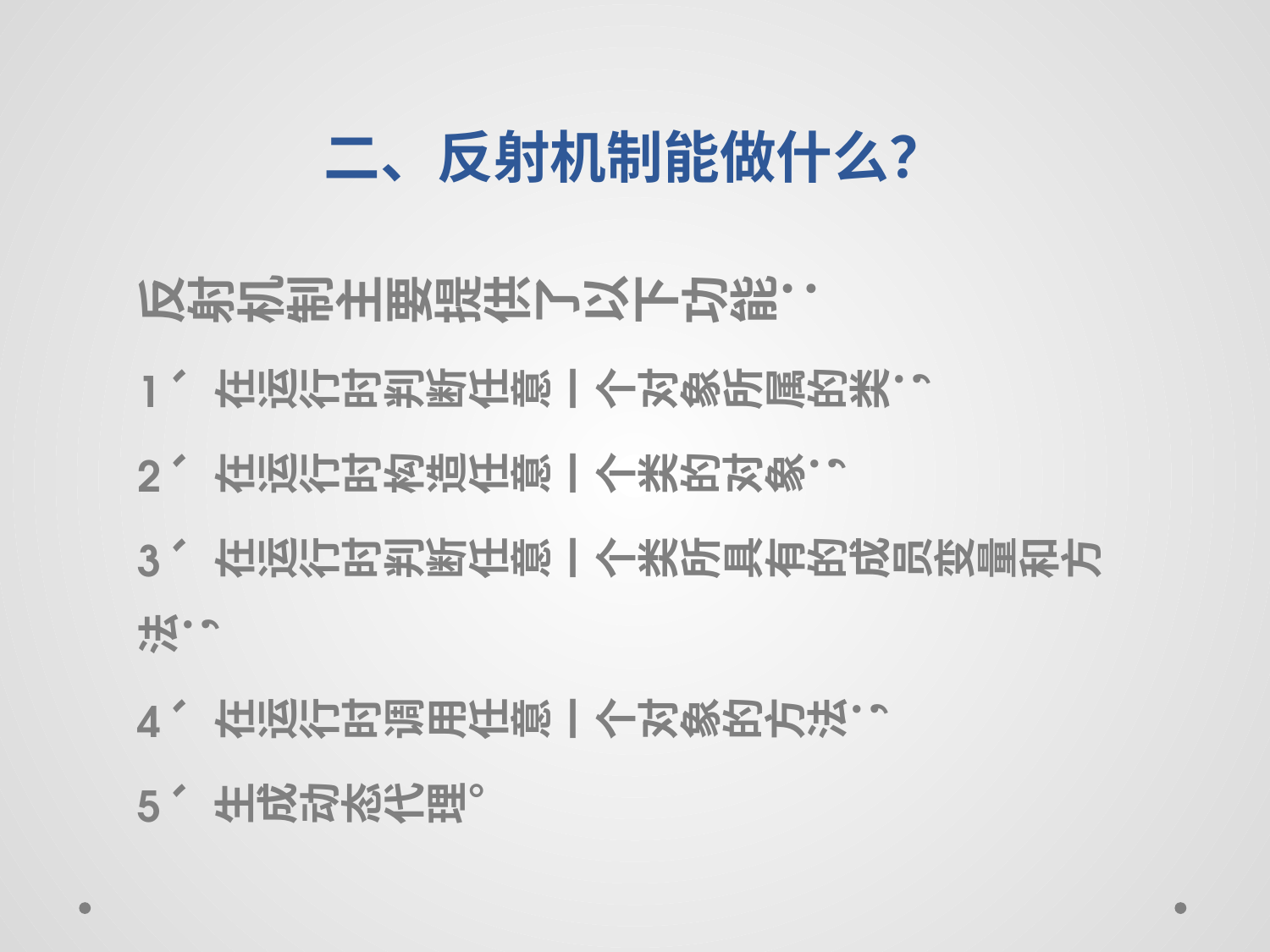

# 二、反射机制能做什么？
反射机制主要提供了以下功能：
1、在运行时判断任意一个对象所属的类；
2、在运行时构造任意一个类的对象；
3、在运行时判断任意一个类所具有的成员变量和方法；
4、在运行时调用任意一个对象的方法；
5、生成动态代理。